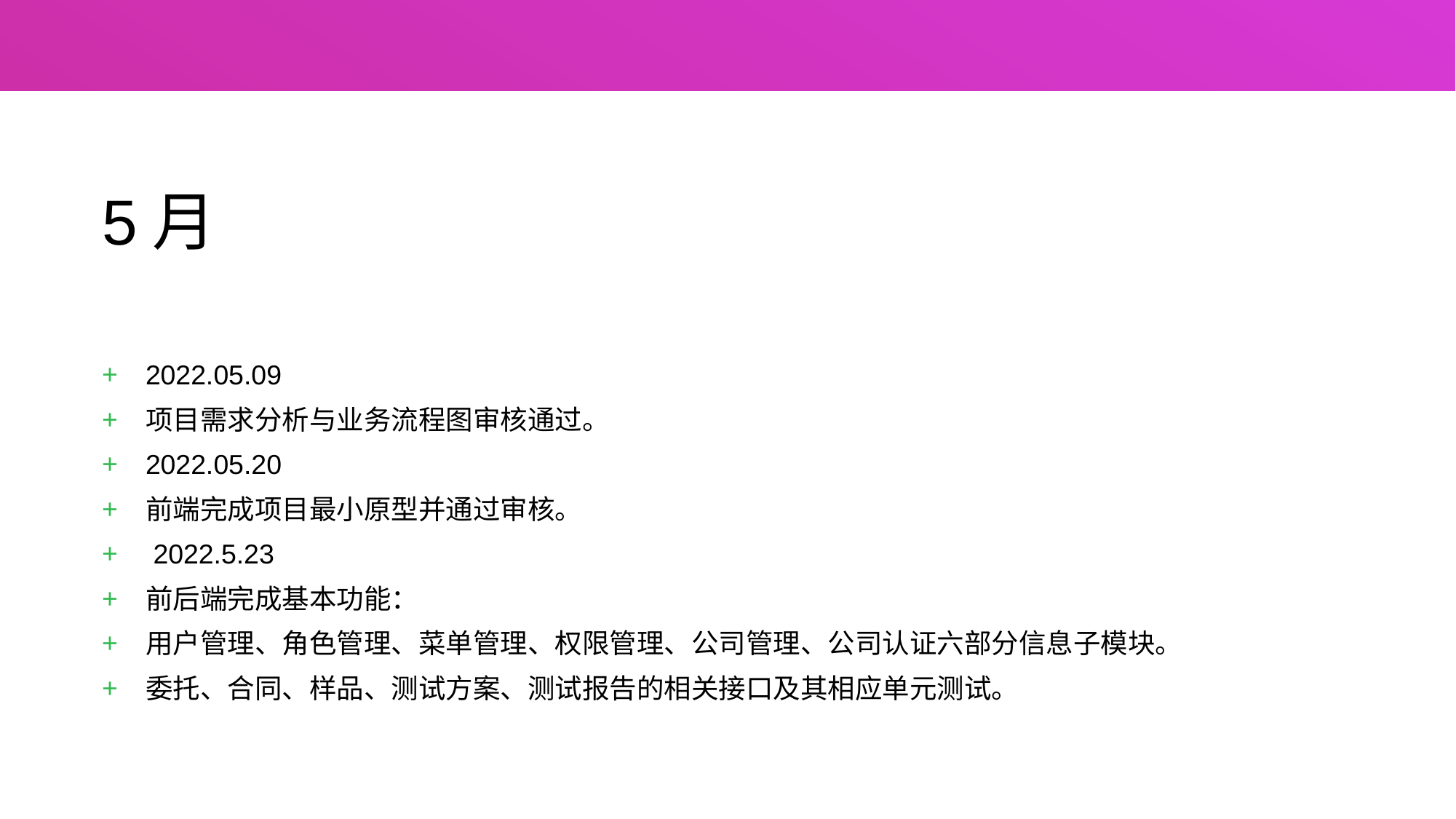

# 5月
2022.05.09
项目需求分析与业务流程图审核通过。
2022.05.20
前端完成项目最小原型并通过审核。
 2022.5.23
前后端完成基本功能：
用户管理、角色管理、菜单管理、权限管理、公司管理、公司认证六部分信息子模块。
委托、合同、样品、测试方案、测试报告的相关接口及其相应单元测试。